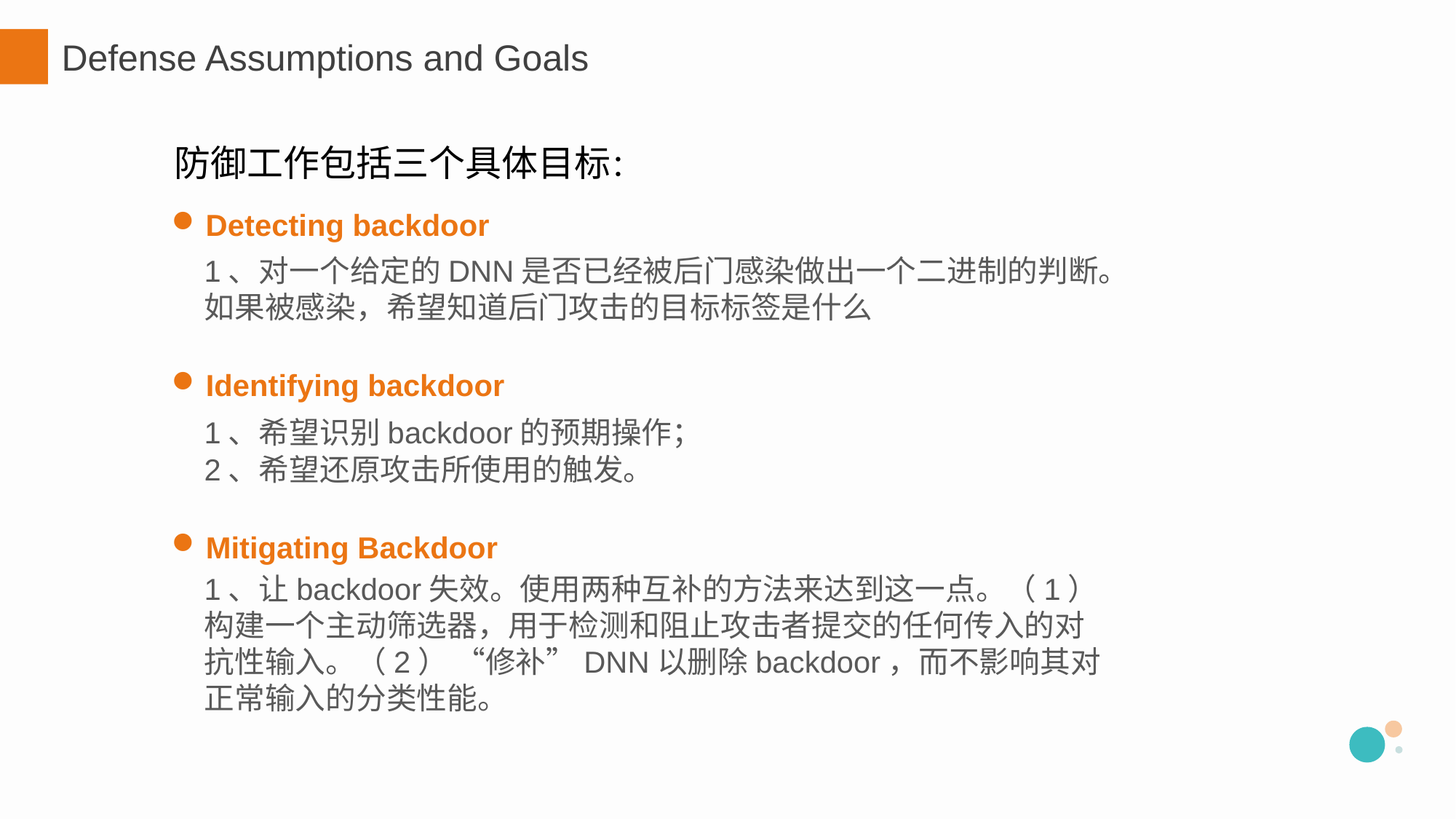

Defense Assumptions and Goals
防御工作包括三个具体目标：
Detecting backdoor
1、对一个给定的DNN是否已经被后门感染做出一个二进制的判断。如果被感染，希望知道后门攻击的目标标签是什么
Identifying backdoor
1、希望识别backdoor的预期操作；
2、希望还原攻击所使用的触发。
Mitigating Backdoor
1、让backdoor失效。使用两种互补的方法来达到这一点。（1）构建一个主动筛选器，用于检测和阻止攻击者提交的任何传入的对抗性输入。（2） “修补”DNN以删除backdoor，而不影响其对正常输入的分类性能。
11